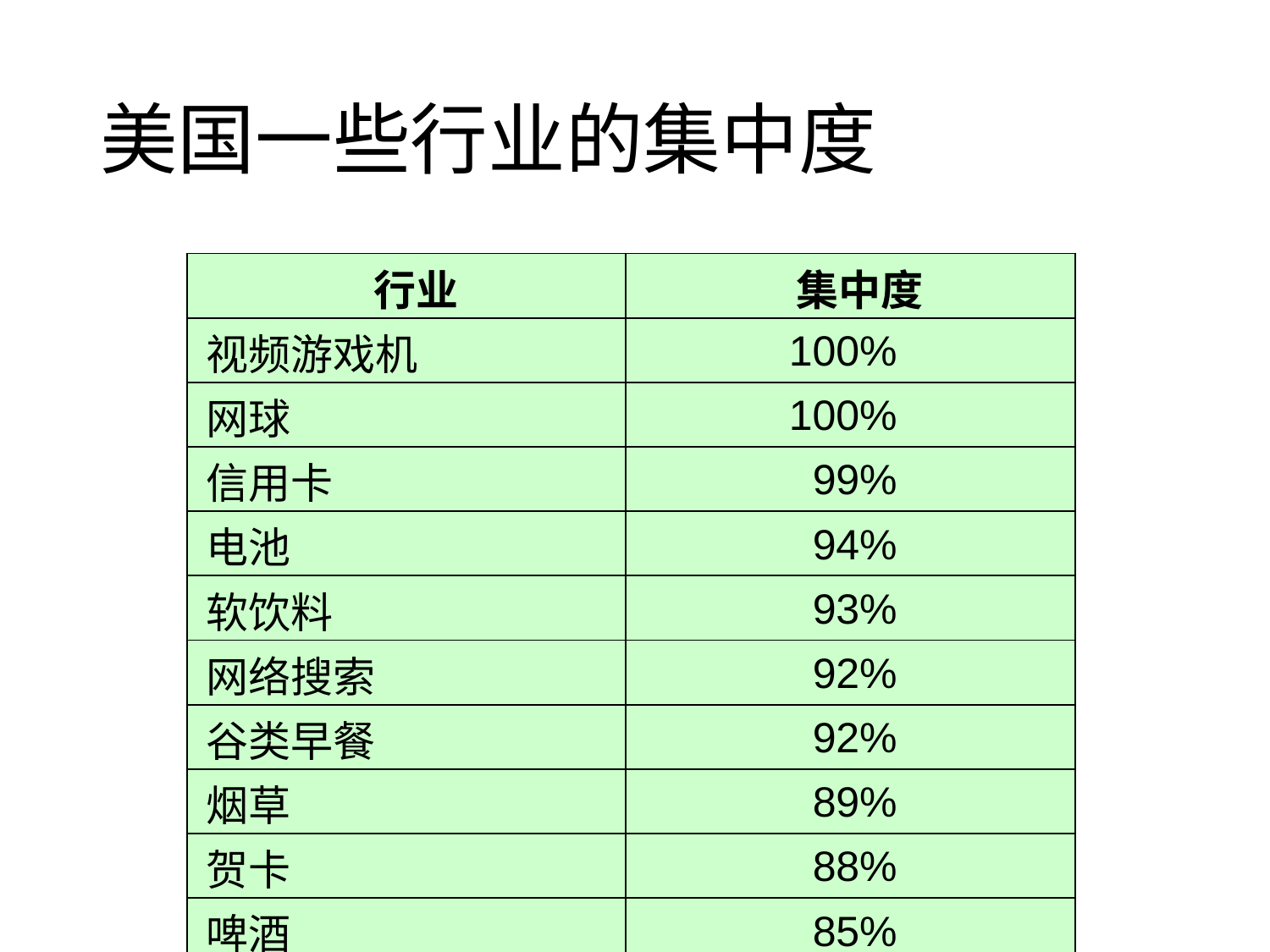

# 美国一些行业的集中度

| 行业 | 集中度 |
| --- | --- |
| 视频游戏机 | 100% |
| 网球 | 100% |
| 信用卡 | 99% |
| 电池 | 94% |
| 软饮料 | 93% |
| 网络搜索 | 92% |
| 谷类早餐 | 92% |
| 烟草 | 89% |
| 贺卡 | 88% |
| 啤酒 | 85% |
| 移动电话服务 | 82% |
| 汽车 | 79% |